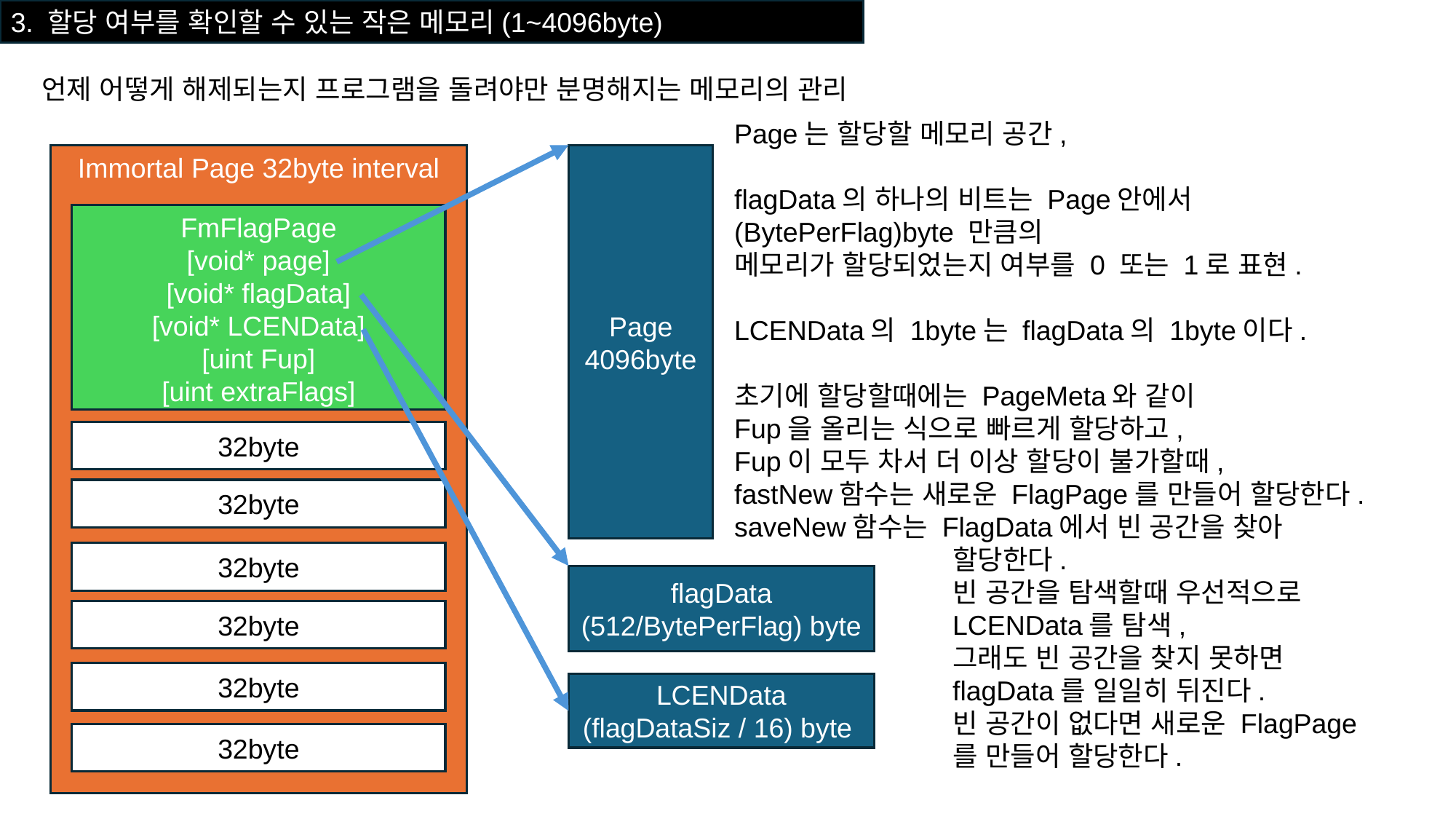

3. 할당 여부를 확인할 수 있는 작은 메모리(1~4096byte)
언제 어떻게 해제되는지 프로그램을 돌려야만 분명해지는 메모리의 관리
Page는 할당할 메모리 공간,

flagData의 하나의 비트는 Page안에서
(BytePerFlag)byte 만큼의
메모리가 할당되었는지 여부를 0 또는 1로 표현.

LCENData의 1byte는 flagData의 1byte이다.

초기에 할당할때에는 PageMeta와 같이
Fup을 올리는 식으로 빠르게 할당하고,
Fup이 모두 차서 더 이상 할당이 불가할때,
fastNew함수는 새로운 FlagPage를 만들어 할당한다.
saveNew함수는 FlagData에서 빈 공간을 찾아
		할당한다.
		빈 공간을 탐색할때 우선적으로 		LCENData를 탐색,
		그래도 빈 공간을 찾지 못하면 		flagData를 일일히 뒤진다.
		빈 공간이 없다면 새로운 FlagPage		를 만들어 할당한다.
Immortal Page 32byte interval
Page
4096byte
FmFlagPage
[void* page]
[void* flagData]
[void* LCENData]
[uint Fup]
[uint extraFlags]
32byte
32byte
32byte
flagData
(512/BytePerFlag) byte
32byte
32byte
LCENData
(flagDataSiz / 16) byte
32byte